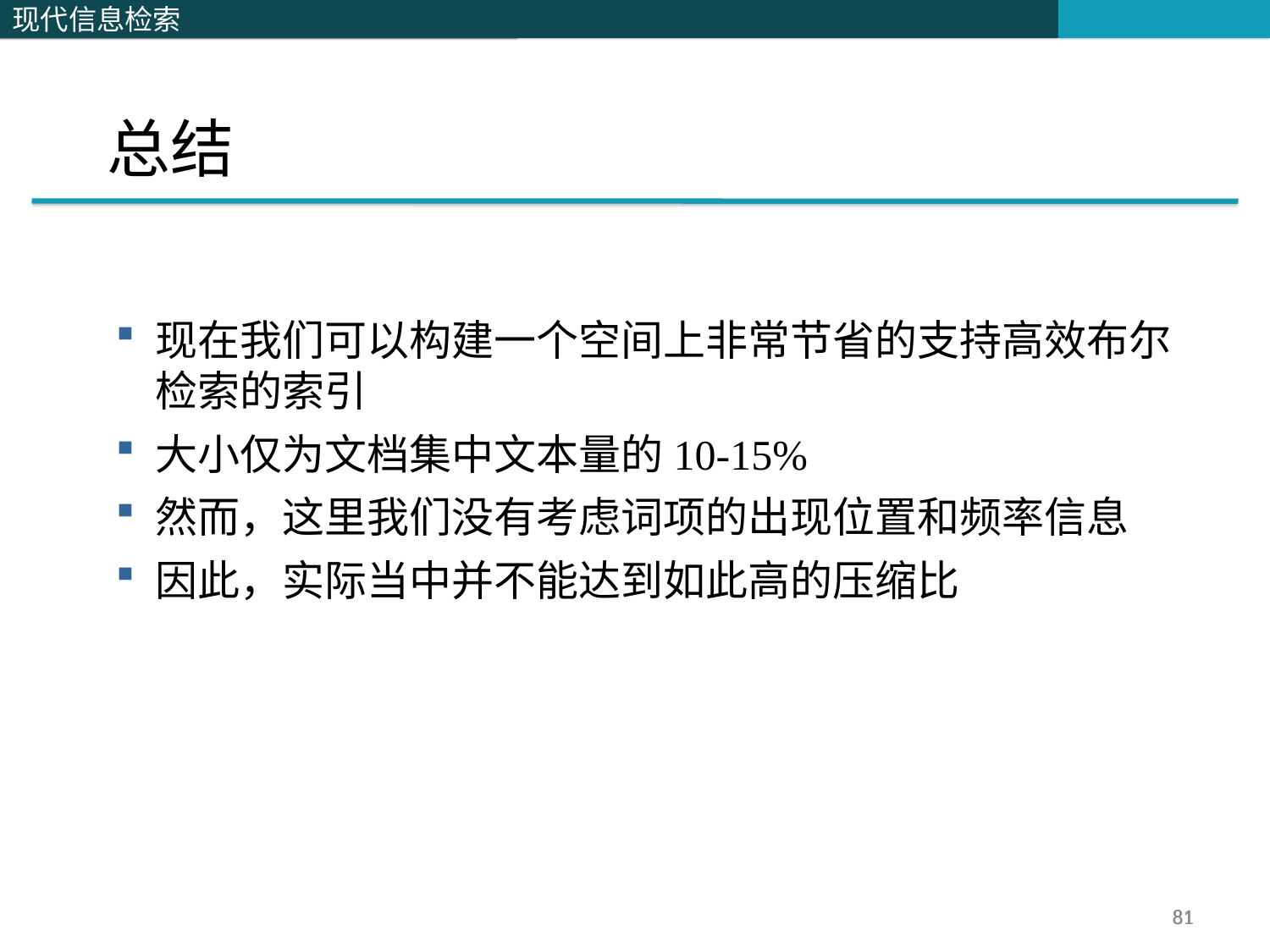

总结
现在我们可以构建一个空间上非常节省的支持高效布尔检索的索引
大小仅为文档集中文本量的10-15%
然而，这里我们没有考虑词项的出现位置和频率信息
因此，实际当中并不能达到如此高的压缩比
81
81